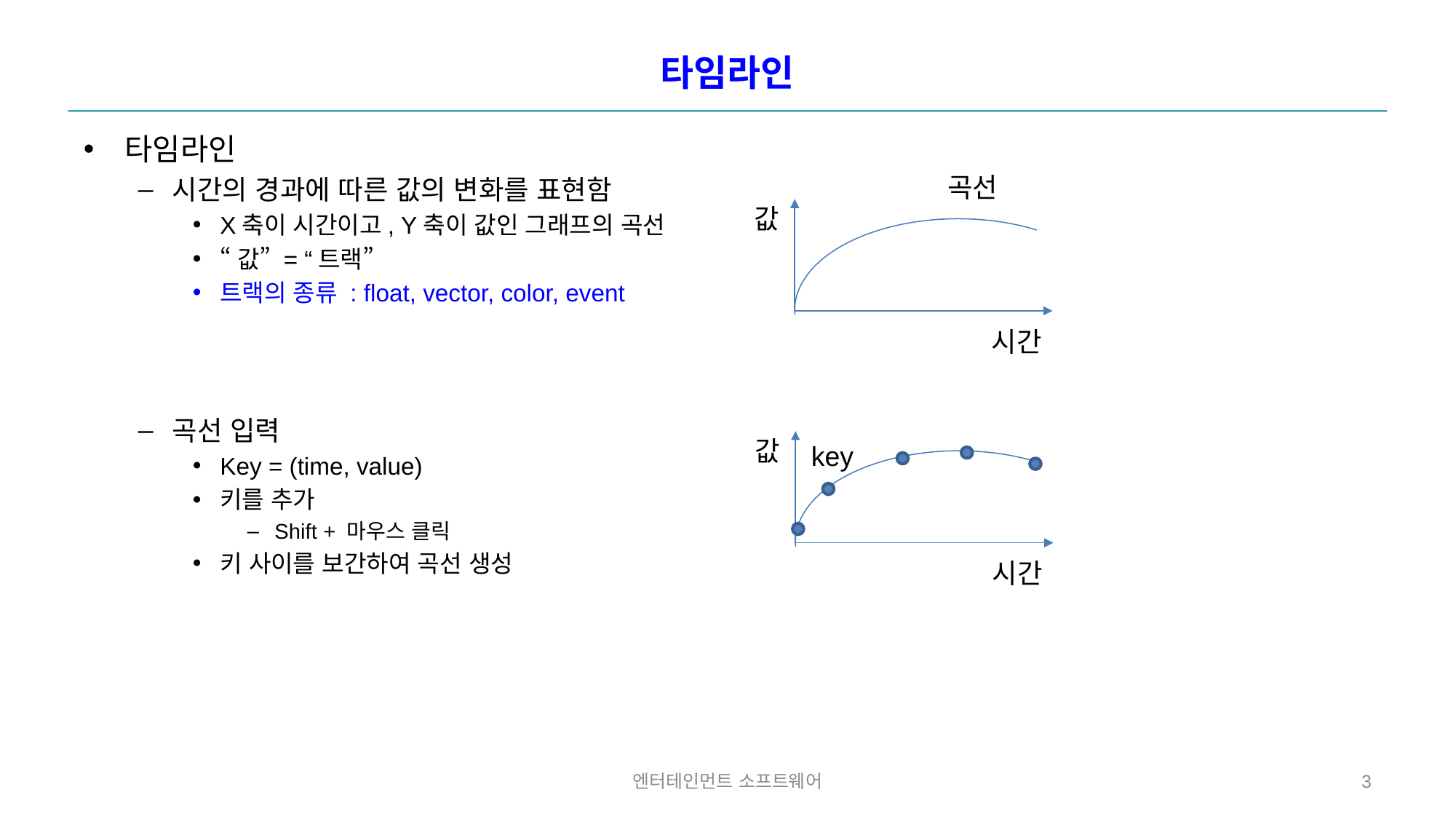

# 타임라인
타임라인
시간의 경과에 따른 값의 변화를 표현함
X축이 시간이고, Y축이 값인 그래프의 곡선
“값” = “트랙”
트랙의 종류 : float, vector, color, event

곡선 입력
Key = (time, value)
키를 추가
Shift + 마우스 클릭
키 사이를 보간하여 곡선 생성
곡선
값

시간
값
key

시간
엔터테인먼트 소프트웨어
3